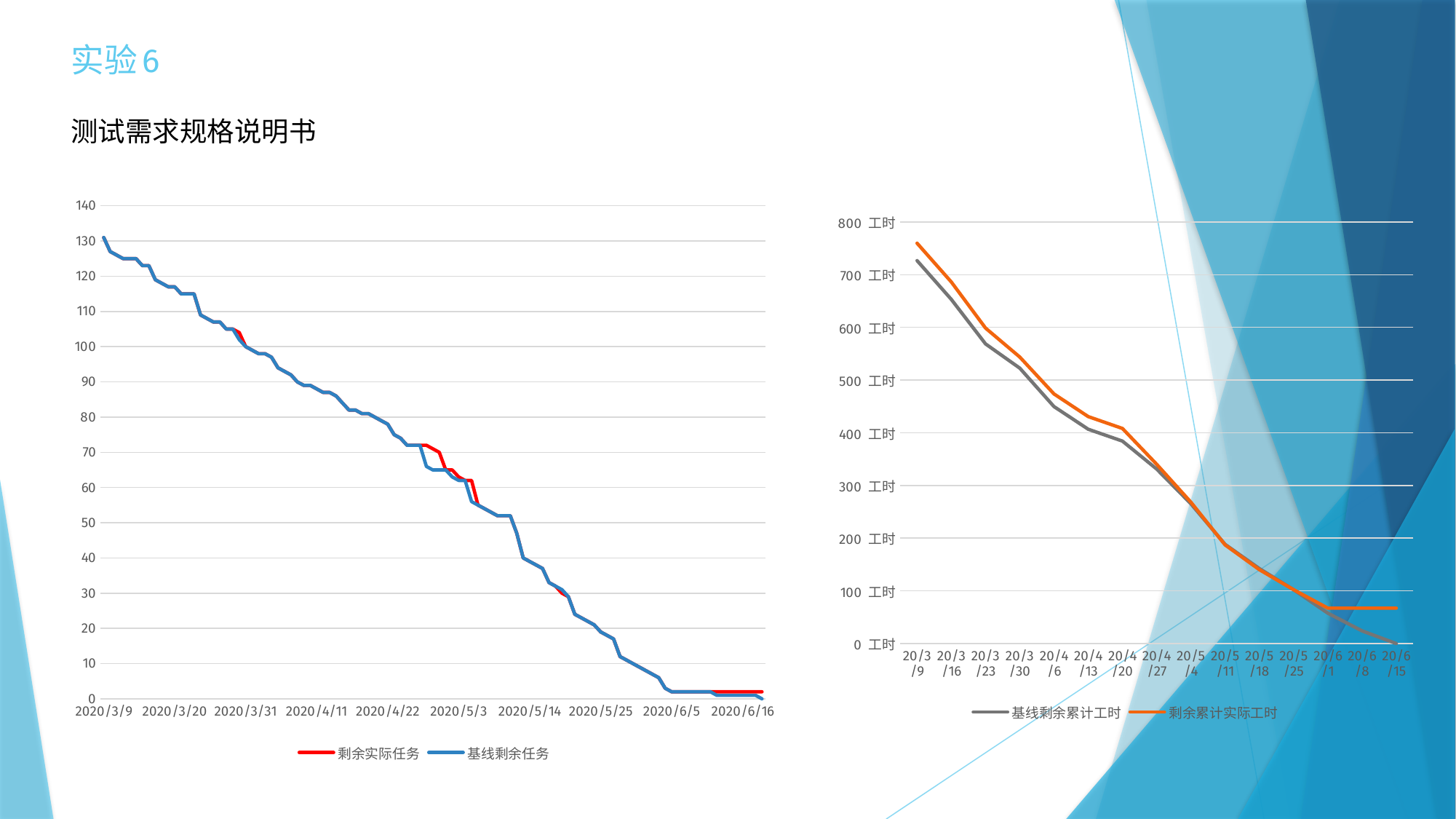

# 实验6
测试需求规格说明书

### Chart

| Category |  |  |
|---|---|---|
| 2020/3/9 | 131.0 | 131.0 |
| 2020/3/10 | 127.0 | 127.0 |
| 2020/3/11 | 126.0 | 126.0 |
| 2020/3/12 | 125.0 | 125.0 |
| 2020/3/13 | 125.0 | 125.0 |
| 2020/3/14 | 125.0 | 125.0 |
| 2020/3/15 | 123.0 | 123.0 |
| 2020/3/16 | 123.0 | 123.0 |
| 2020/3/17 | 119.0 | 119.0 |
| 2020/3/18 | 118.0 | 118.0 |
| 2020/3/19 | 117.0 | 117.0 |
| 2020/3/20 | 117.0 | 117.0 |
| 2020/3/21 | 115.0 | 115.0 |
| 2020/3/22 | 115.0 | 115.0 |
| 2020/3/23 | 115.0 | 115.0 |
| 2020/3/24 | 109.0 | 109.0 |
| 2020/3/25 | 108.0 | 108.0 |
| 2020/3/26 | 107.0 | 107.0 |
| 2020/3/27 | 107.0 | 107.0 |
| 2020/3/28 | 105.0 | 105.0 |
| 2020/3/29 | 105.0 | 105.0 |
| 2020/3/30 | 104.0 | 102.0 |
| 2020/3/31 | 100.0 | 100.0 |
| 2020/4/1 | 99.0 | 99.0 |
| 2020/4/2 | 98.0 | 98.0 |
| 2020/4/3 | 98.0 | 98.0 |
| 2020/4/4 | 97.0 | 97.0 |
| 2020/4/5 | 94.0 | 94.0 |
| 2020/4/6 | 93.0 | 93.0 |
| 2020/4/7 | 92.0 | 92.0 |
| 2020/4/8 | 90.0 | 90.0 |
| 2020/4/9 | 89.0 | 89.0 |
| 2020/4/10 | 89.0 | 89.0 |
| 2020/4/11 | 88.0 | 88.0 |
| 2020/4/12 | 87.0 | 87.0 |
| 2020/4/13 | 87.0 | 87.0 |
| 2020/4/14 | 86.0 | 86.0 |
| 2020/4/15 | 84.0 | 84.0 |
| 2020/4/16 | 82.0 | 82.0 |
| 2020/4/17 | 82.0 | 82.0 |
| 2020/4/18 | 81.0 | 81.0 |
| 2020/4/19 | 81.0 | 81.0 |
| 2020/4/20 | 80.0 | 80.0 |
| 2020/4/21 | 79.0 | 79.0 |
| 2020/4/22 | 78.0 | 78.0 |
| 2020/4/23 | 75.0 | 75.0 |
| 2020/4/24 | 74.0 | 74.0 |
| 2020/4/25 | 72.0 | 72.0 |
| 2020/4/26 | 72.0 | 72.0 |
| 2020/4/27 | 72.0 | 72.0 |
| 2020/4/28 | 72.0 | 66.0 |
| 2020/4/29 | 71.0 | 65.0 |
| 2020/4/30 | 70.0 | 65.0 |
| 2020/5/1 | 65.0 | 65.0 |
| 2020/5/2 | 65.0 | 63.0 |
| 2020/5/3 | 63.0 | 62.0 |
| 2020/5/4 | 62.0 | 62.0 |
| 2020/5/5 | 62.0 | 56.0 |
| 2020/5/6 | 55.0 | 55.0 |
| 2020/5/7 | 54.0 | 54.0 |
| 2020/5/8 | 53.0 | 53.0 |
| 2020/5/9 | 52.0 | 52.0 |
| 2020/5/10 | 52.0 | 52.0 |
| 2020/5/11 | 52.0 | 52.0 |
| 2020/5/12 | 47.0 | 47.0 |
| 2020/5/13 | 40.0 | 40.0 |
| 2020/5/14 | 39.0 | 39.0 |
| 2020/5/15 | 38.0 | 38.0 |
| 2020/5/16 | 37.0 | 37.0 |
| 2020/5/17 | 33.0 | 33.0 |
| 2020/5/18 | 32.0 | 32.0 |
| 2020/5/19 | 30.0 | 31.0 |
| 2020/5/20 | 29.0 | 29.0 |
| 2020/5/21 | 24.0 | 24.0 |
| 2020/5/22 | 23.0 | 23.0 |
| 2020/5/23 | 22.0 | 22.0 |
| 2020/5/24 | 21.0 | 21.0 |
| 2020/5/25 | 19.0 | 19.0 |
| 2020/5/26 | 18.0 | 18.0 |
| 2020/5/27 | 17.0 | 17.0 |
| 2020/5/28 | 12.0 | 12.0 |
| 2020/5/29 | 11.0 | 11.0 |
| 2020/5/30 | 10.0 | 10.0 |
| 2020/5/31 | 9.0 | 9.0 |
| 2020/6/1 | 8.0 | 8.0 |
| 2020/6/2 | 7.0 | 7.0 |
| 2020/6/3 | 6.0 | 6.0 |
| 2020/6/4 | 3.0 | 3.0 |
| 2020/6/5 | 2.0 | 2.0 |
| 2020/6/6 | 2.0 | 2.0 |
| 2020/6/7 | 2.0 | 2.0 |
| 2020/6/8 | 2.0 | 2.0 |
| 2020/6/9 | 2.0 | 2.0 |
| 2020/6/10 | 2.0 | 2.0 |
| 2020/6/11 | 2.0 | 2.0 |
| 2020/6/12 | 2.0 | 1.0 |
| 2020/6/13 | 2.0 | 1.0 |
| 2020/6/14 | 2.0 | 1.0 |
| 2020/6/15 | 2.0 | 1.0 |
| 2020/6/16 | 2.0 | 1.0 |
| 2020/6/17 | 2.0 | 1.0 |
| 2020/6/18 | 2.0 | 1.0 |
| 2020/6/19 | 2.0 | 0.0 |

### Chart

| Category |  |  |
|---|---|---|
| 20/3/9 | 726.7 | 759.7 |
| 20/3/16 | 653.2 | 686.2 |
| 20/3/23 | 568.7 | 598.7 |
| 20/3/30 | 522.7 | 543.7 |
| 20/4/6 | 449.7 | 473.7 |
| 20/4/13 | 406.7 | 430.7 |
| 20/4/20 | 384.2 | 408.2 |
| 20/4/27 | 331.2 | 340.2 |
| 20/5/4 | 265.2 | 268.2 |
| 20/5/11 | 188.2 | 187.2 |
| 20/5/18 | 142.2 | 140.2 |
| 20/5/25 | 102.2 | 102.2 |
| 20/6/1 | 57.6 | 67.2 |
| 20/6/8 | 24.0 | 67.2 |
| 20/6/15 | 0.0 | 67.2 |